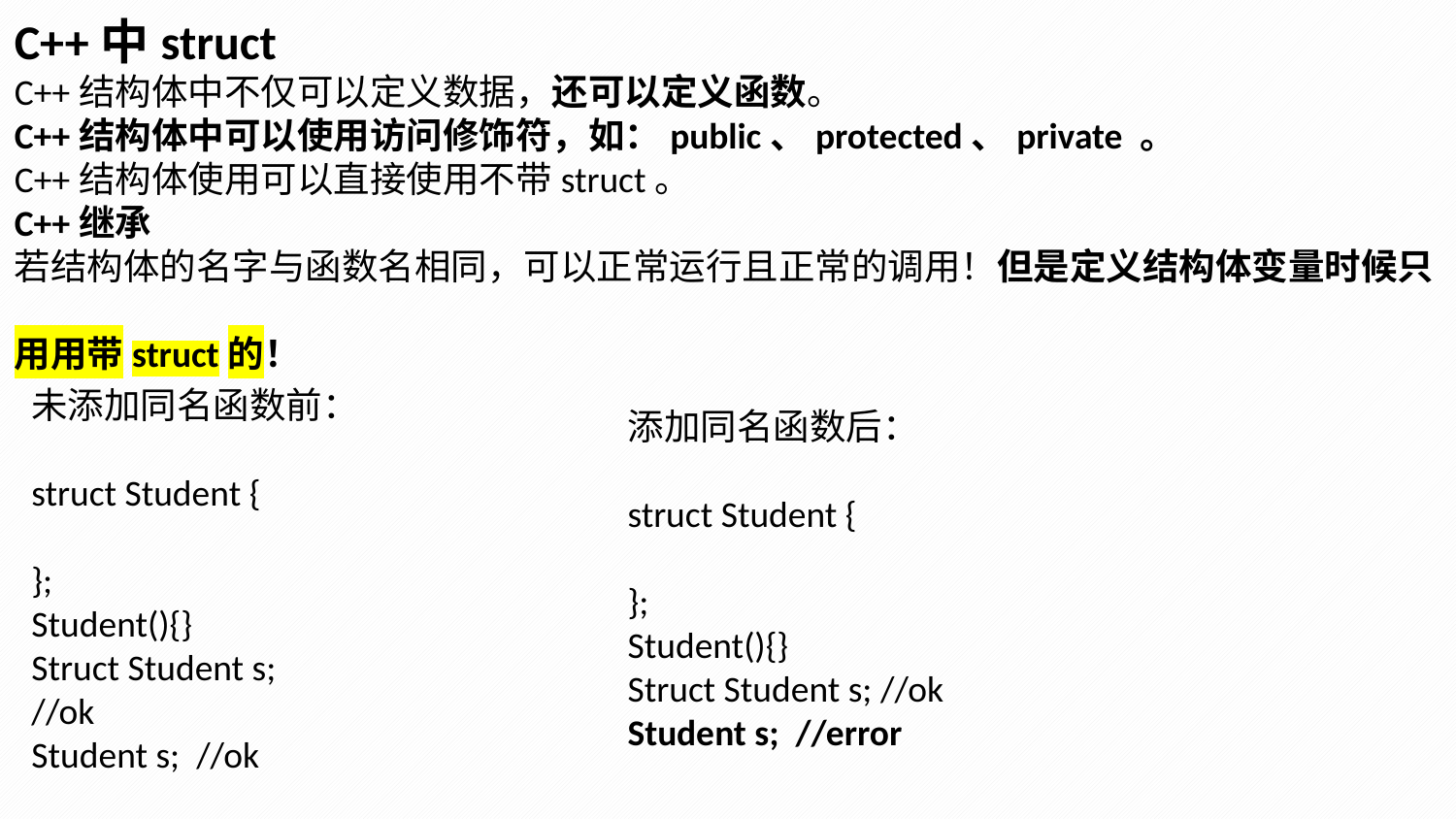

C++中struct
C++结构体中不仅可以定义数据，还可以定义函数。
C++结构体中可以使用访问修饰符，如：public、protected、private 。
C++结构体使用可以直接使用不带struct。
C++继承
若结构体的名字与函数名相同，可以正常运行且正常的调用！但是定义结构体变量时候只

用用带struct的！
未添加同名函数前：

struct Student {

};
Student(){}
Struct Student s; //ok
Student s;  //ok
添加同名函数后：

struct Student {

};
Student(){}
Struct Student s; //ok
Student s;  //error